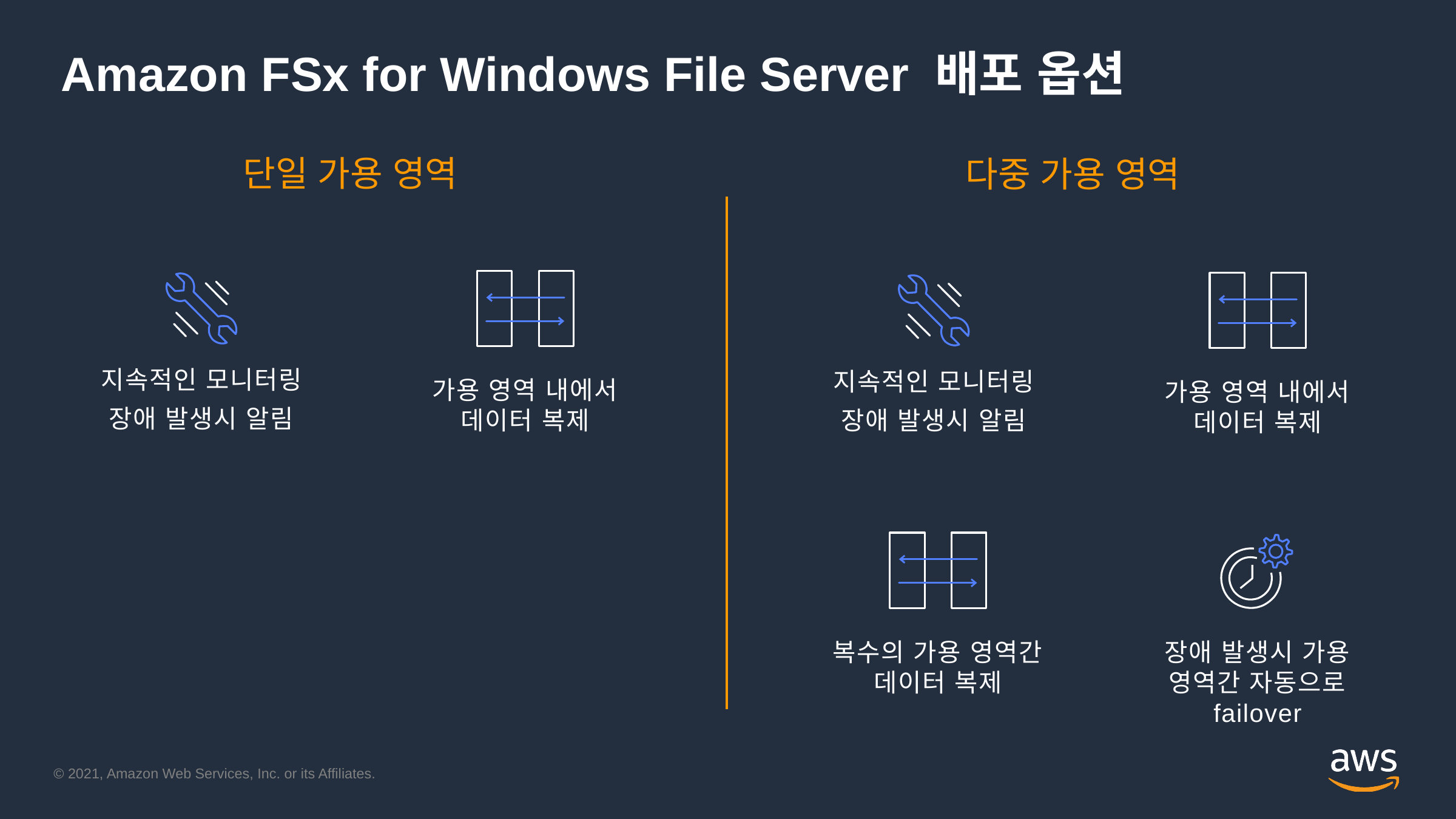

# Amazon FSx for Windows File Server 배포 옵션
단일 가용 영역
다중 가용 영역

지속적인 모니터링
장애 발생시 알림
지속적인 모니터링
장애 발생시 알림
가용 영역 내에서 데이터 복제
가용 영역 내에서 데이터 복제

장애 발생시 가용 영역간 자동으로 failover
복수의 가용 영역간 데이터 복제